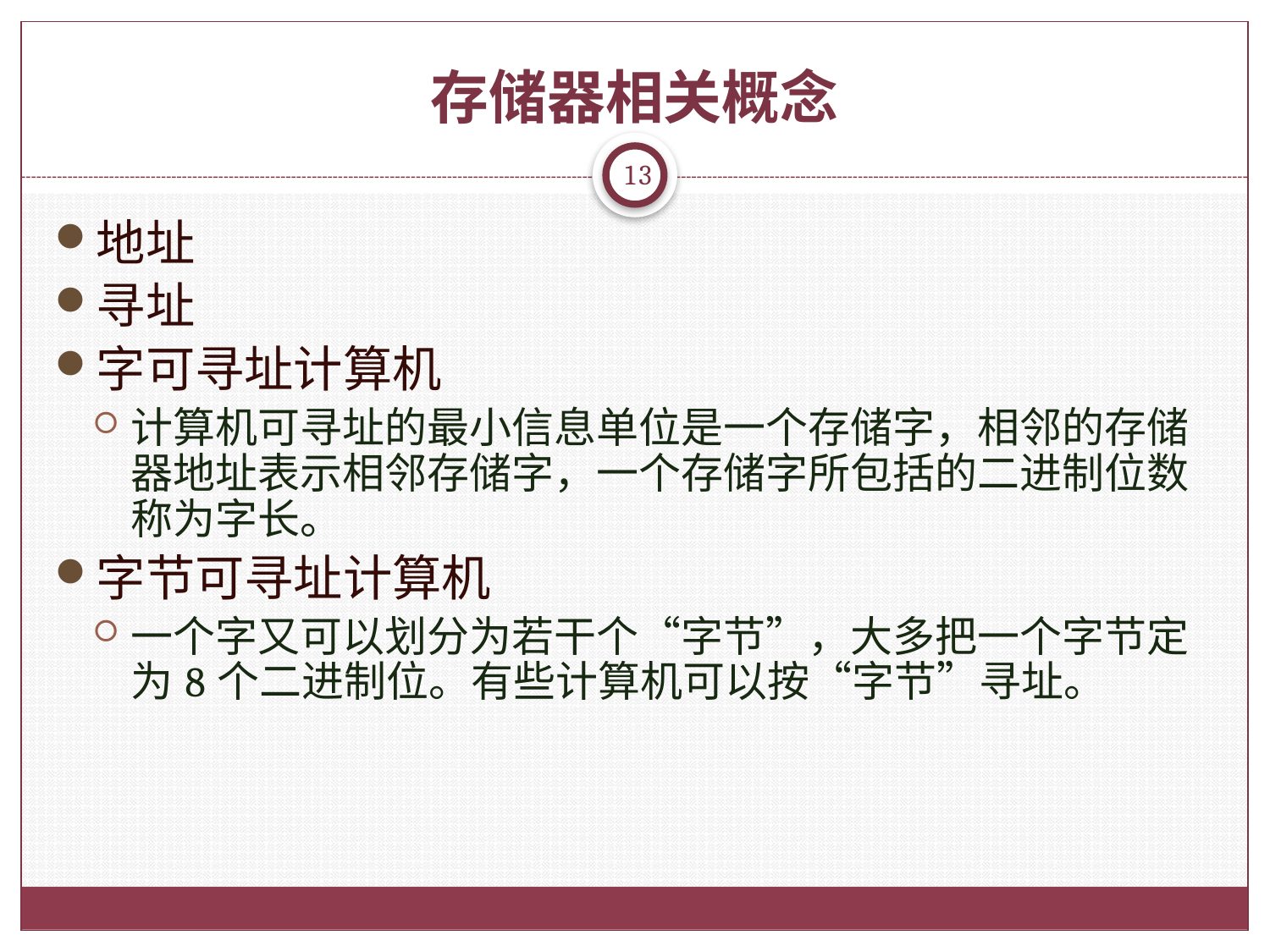

# 存储器相关概念
13
地址
寻址
字可寻址计算机
计算机可寻址的最小信息单位是一个存储字，相邻的存储器地址表示相邻存储字，一个存储字所包括的二进制位数称为字长。
字节可寻址计算机
一个字又可以划分为若干个“字节”，大多把一个字节定为8个二进制位。有些计算机可以按“字节”寻址。